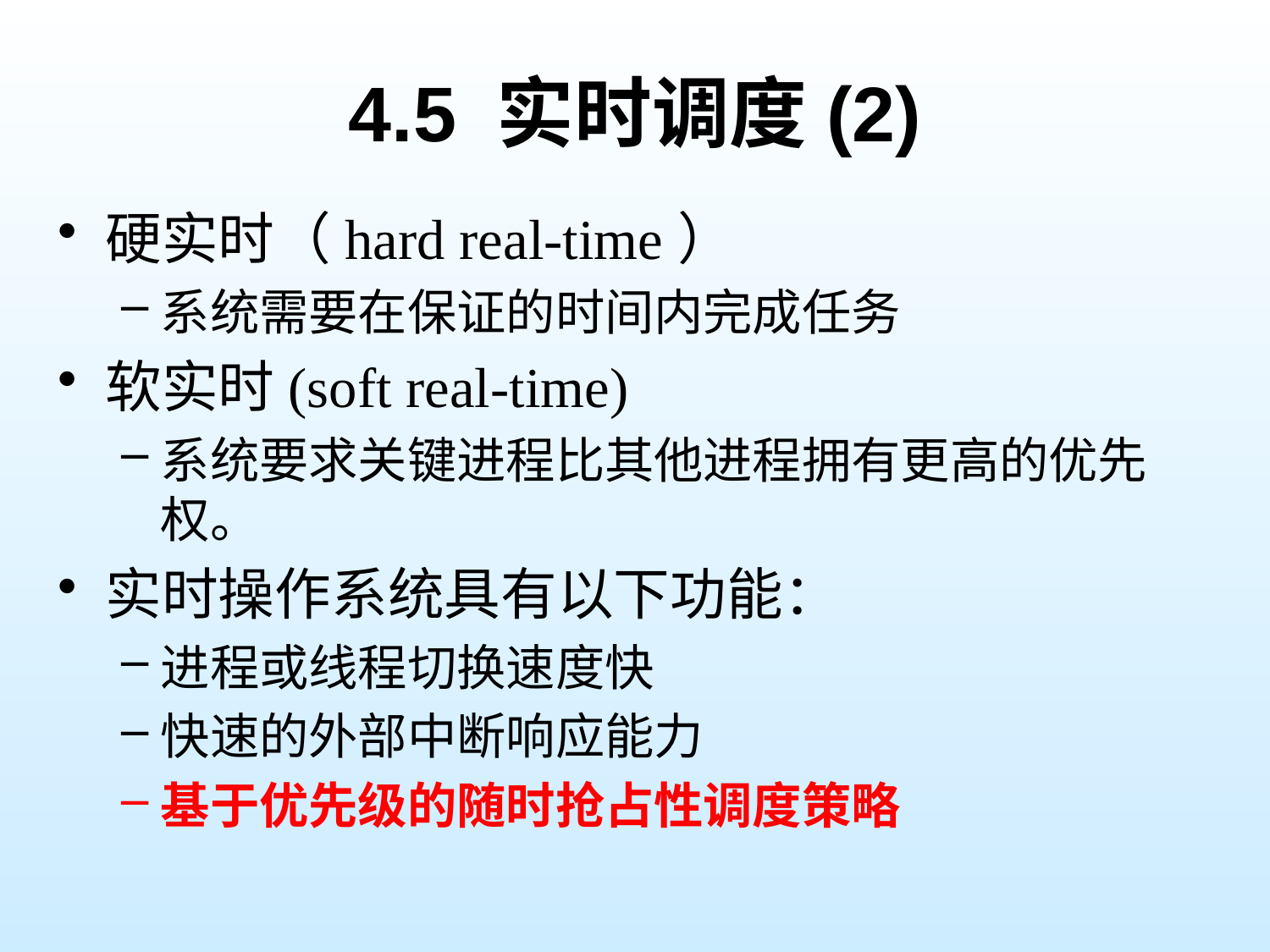

# 4.5 实时调度(2)
硬实时（hard real-time）
系统需要在保证的时间内完成任务
软实时(soft real-time)
系统要求关键进程比其他进程拥有更高的优先权。
实时操作系统具有以下功能：
进程或线程切换速度快
快速的外部中断响应能力
基于优先级的随时抢占性调度策略